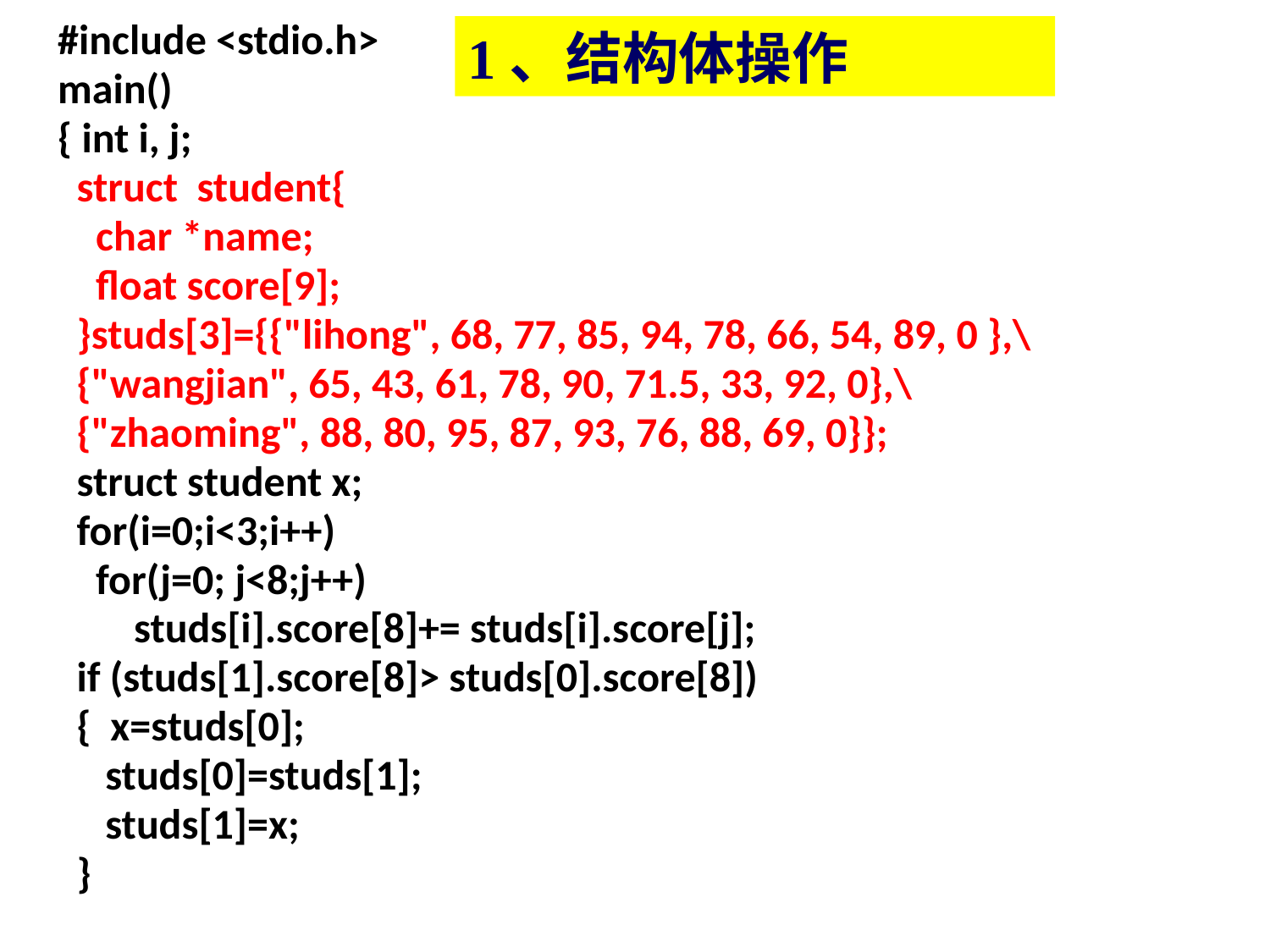

#include <stdio.h>
main()
{ int i, j;
  struct  student{
    char *name;
    float score[9];
  }studs[3]={{"lihong", 68, 77, 85, 94, 78, 66, 54, 89, 0 },\
  {"wangjian", 65, 43, 61, 78, 90, 71.5, 33, 92, 0},\
  {"zhaoming", 88, 80, 95, 87, 93, 76, 88, 69, 0}};
  struct student x;
  for(i=0;i<3;i++)
    for(j=0; j<8;j++)
        studs[i].score[8]+= studs[i].score[j];
  if (studs[1].score[8]> studs[0].score[8])
  {  x=studs[0];
     studs[0]=studs[1];
     studs[1]=x;
  }
1、结构体操作